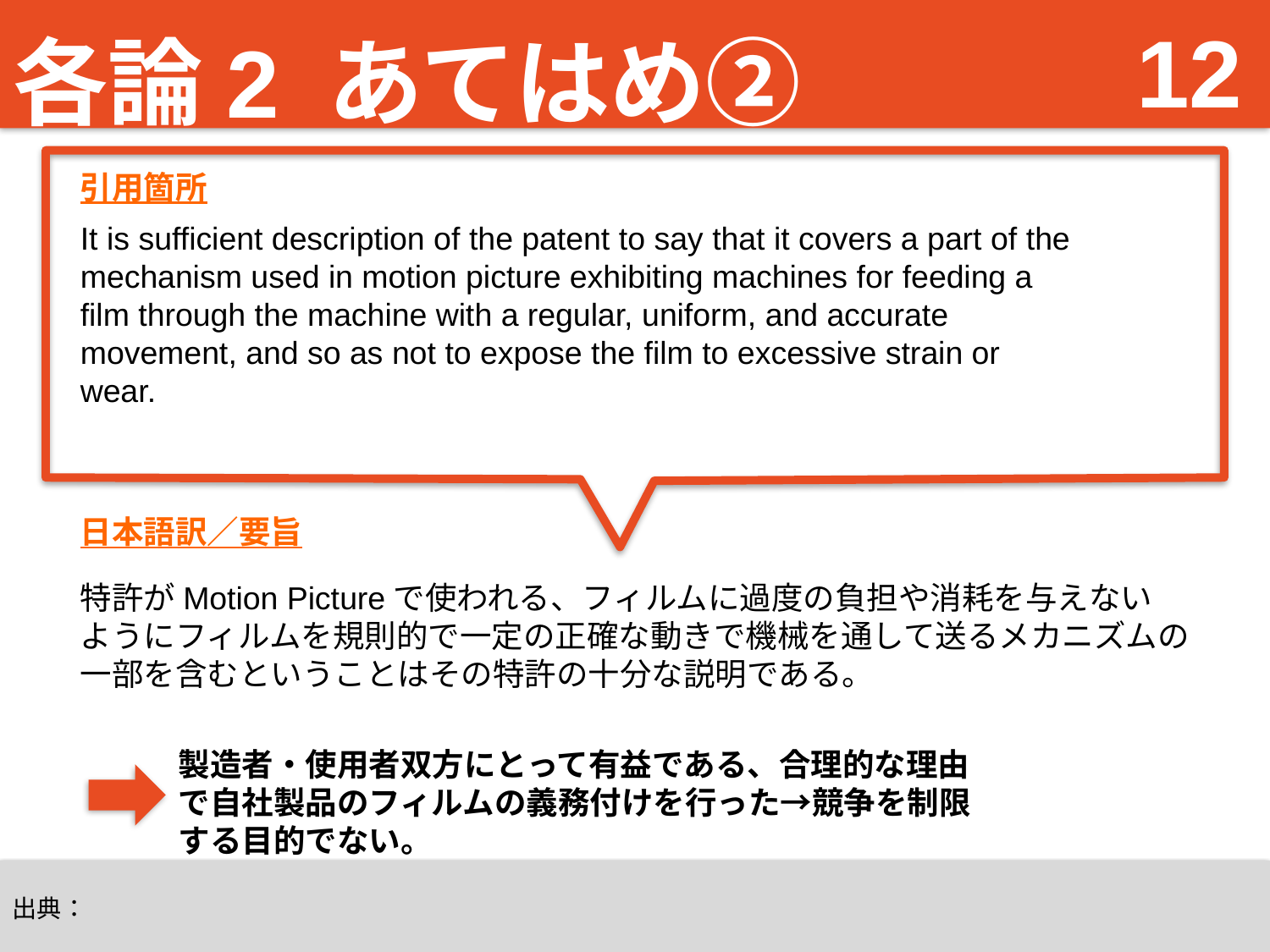

# 各論2 あてはめ②
12

引用箇所
It is sufficient description of the patent to say that it covers a part of the mechanism used in motion picture exhibiting machines for feeding a film through the machine with a regular, uniform, and accurate movement, and so as not to expose the film to excessive strain or wear.

日本語訳／要旨

特許がMotion Pictureで使われる、フィルムに過度の負担や消耗を与えない
ようにフィルムを規則的で一定の正確な動きで機械を通して送るメカニズムの一部を含むということはその特許の十分な説明である。

製造者・使用者双方にとって有益である、合理的な理由で自社製品のフィルムの義務付けを行った→競争を制限する目的でない。

出典：
出典：